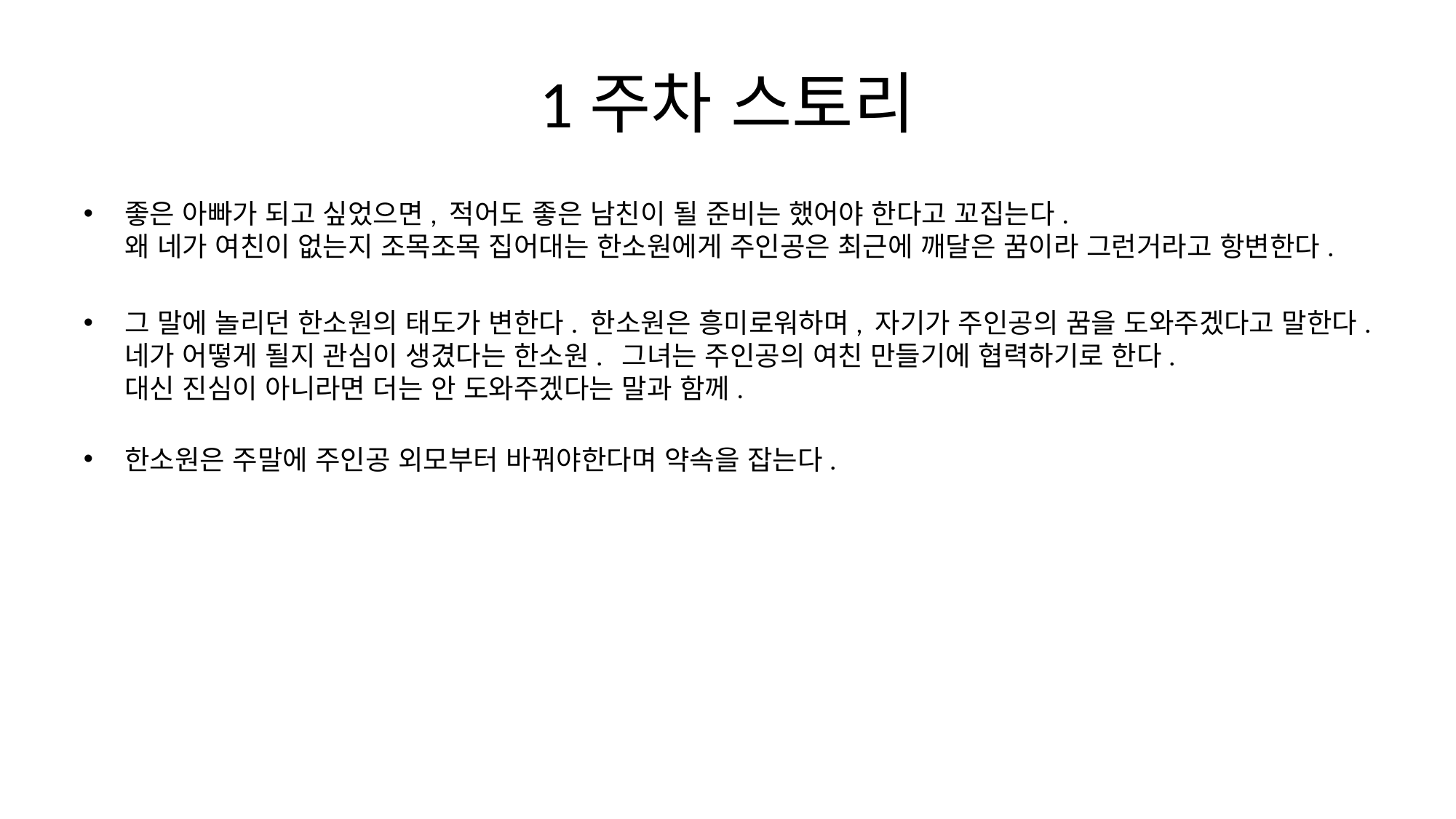

# 1주차 스토리
좋은 아빠가 되고 싶었으면, 적어도 좋은 남친이 될 준비는 했어야 한다고 꼬집는다.
왜 네가 여친이 없는지 조목조목 집어대는 한소원에게 주인공은 최근에 깨달은 꿈이라 그런거라고 항변한다.

그 말에 놀리던 한소원의 태도가 변한다. 한소원은 흥미로워하며, 자기가 주인공의 꿈을 도와주겠다고 말한다. 네가 어떻게 될지 관심이 생겼다는 한소원.  그녀는 주인공의 여친 만들기에 협력하기로 한다.
대신 진심이 아니라면 더는 안 도와주겠다는 말과 함께.
한소원은 주말에 주인공 외모부터 바꿔야한다며 약속을 잡는다.